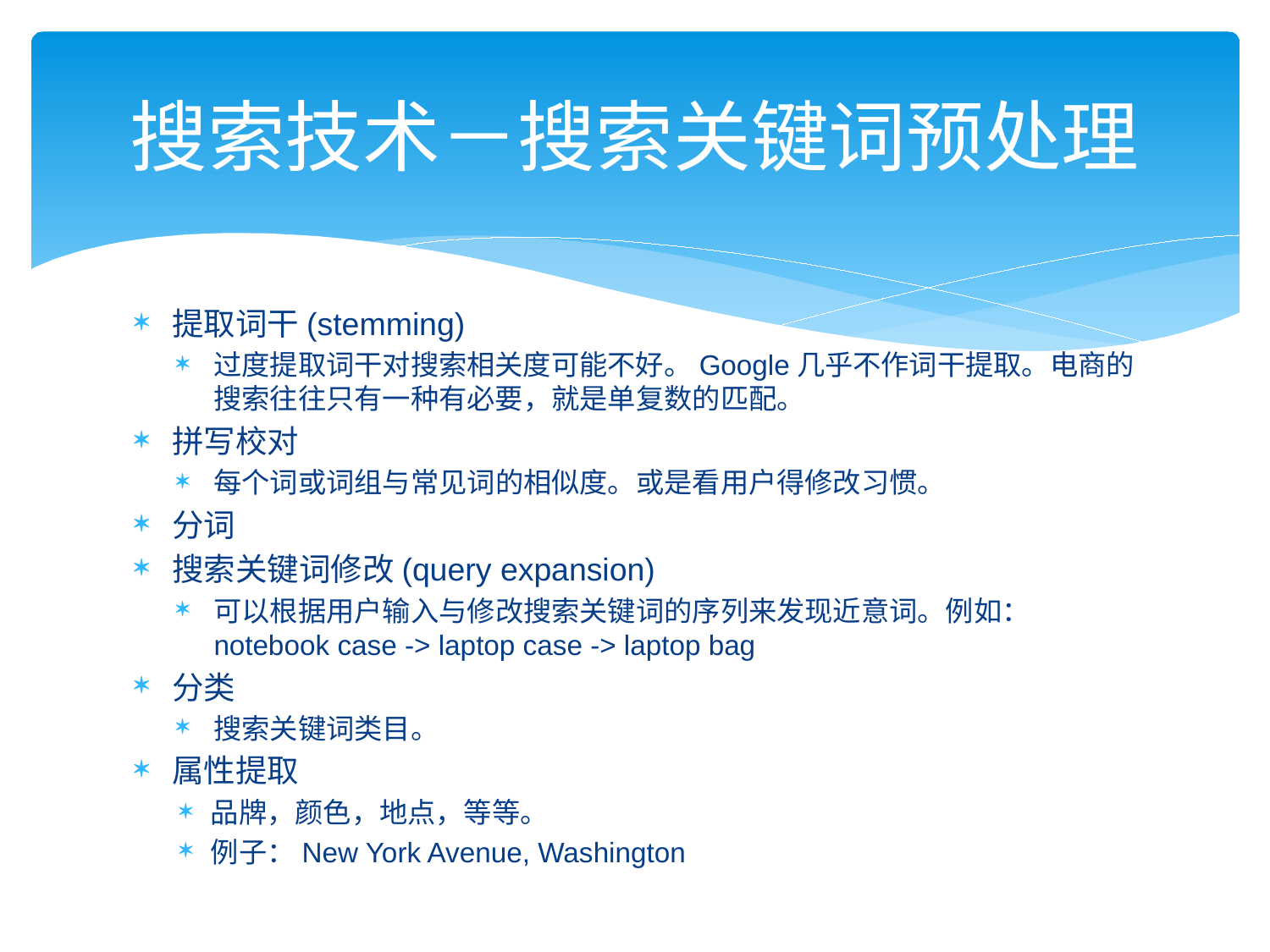

# 搜索技术－搜索关键词预处理
提取词干(stemming)
过度提取词干对搜索相关度可能不好。Google几乎不作词干提取。电商的搜索往往只有一种有必要，就是单复数的匹配。
拼写校对
每个词或词组与常见词的相似度。或是看用户得修改习惯。
分词
搜索关键词修改(query expansion)
可以根据用户输入与修改搜索关键词的序列来发现近意词。例如：notebook case -> laptop case -> laptop bag
分类
搜索关键词类目。
属性提取
品牌，颜色，地点，等等。
例子：New York Avenue, Washington